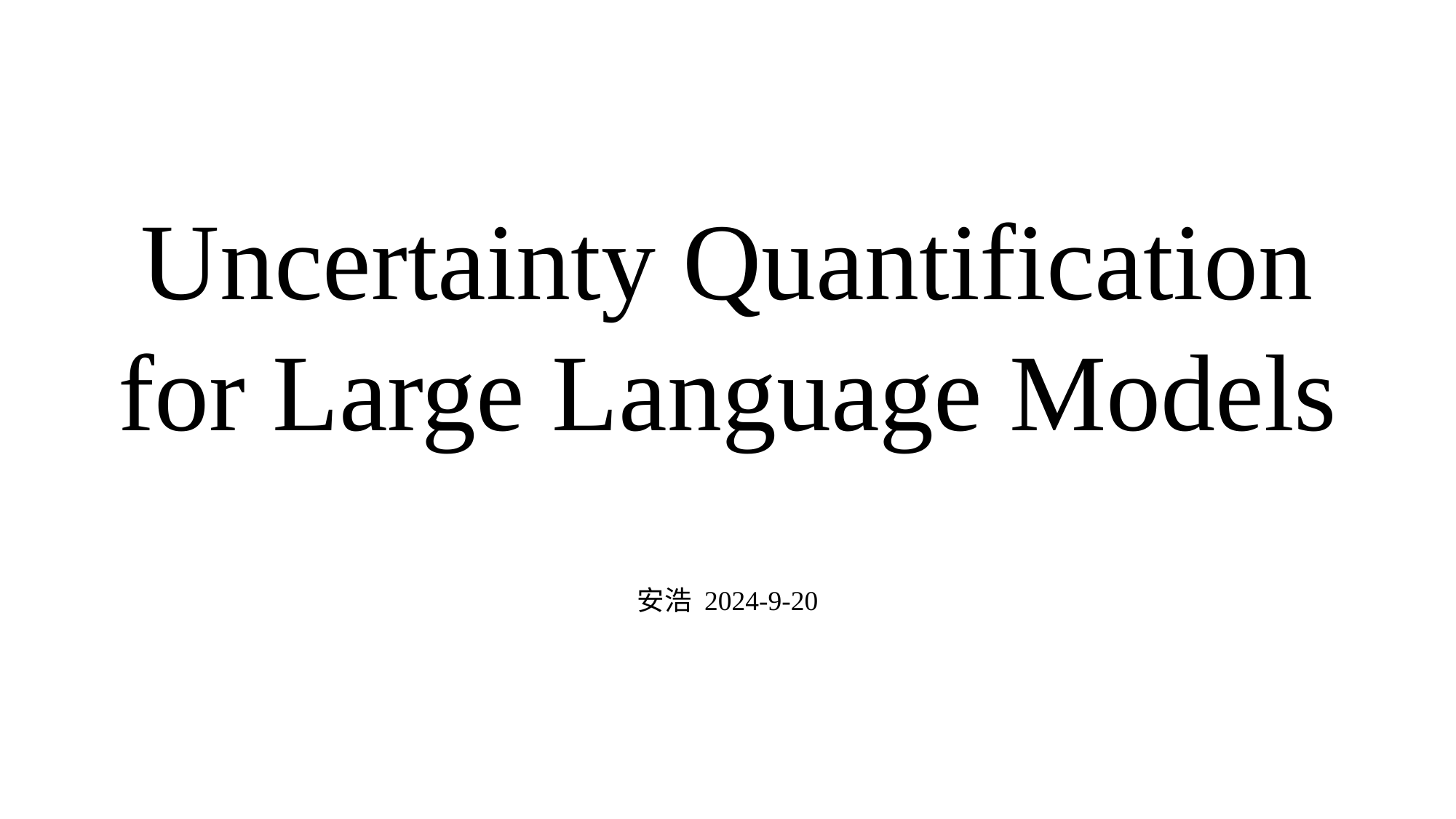

Uncertainty Quantification for Large Language Models

安浩 2024-9-20